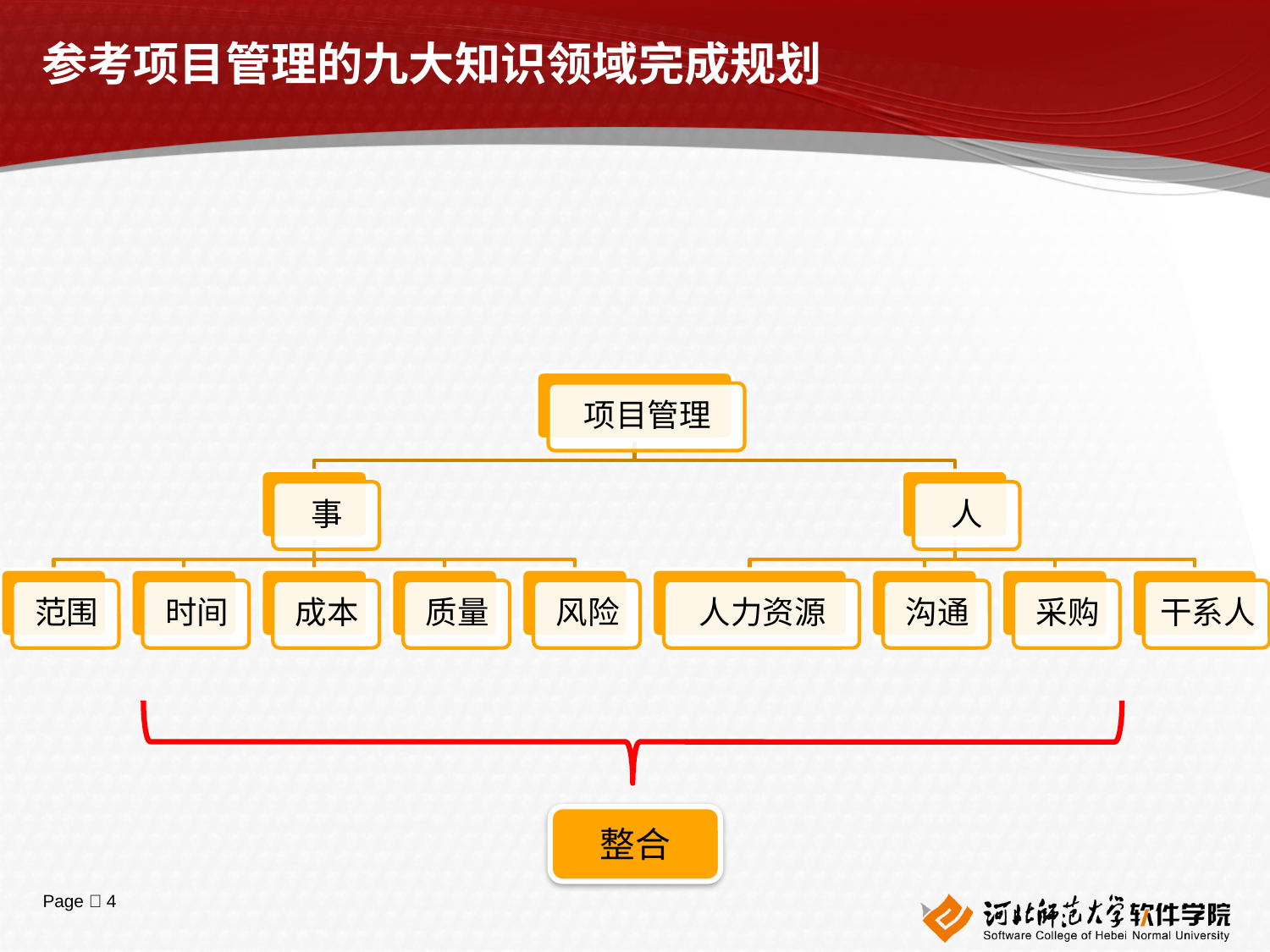

# 参考项目管理的九大知识领域完成规划
项目管理
事
范围
时间
成本
质量
风险
人
人力资源
沟通
采购
干系人

整合